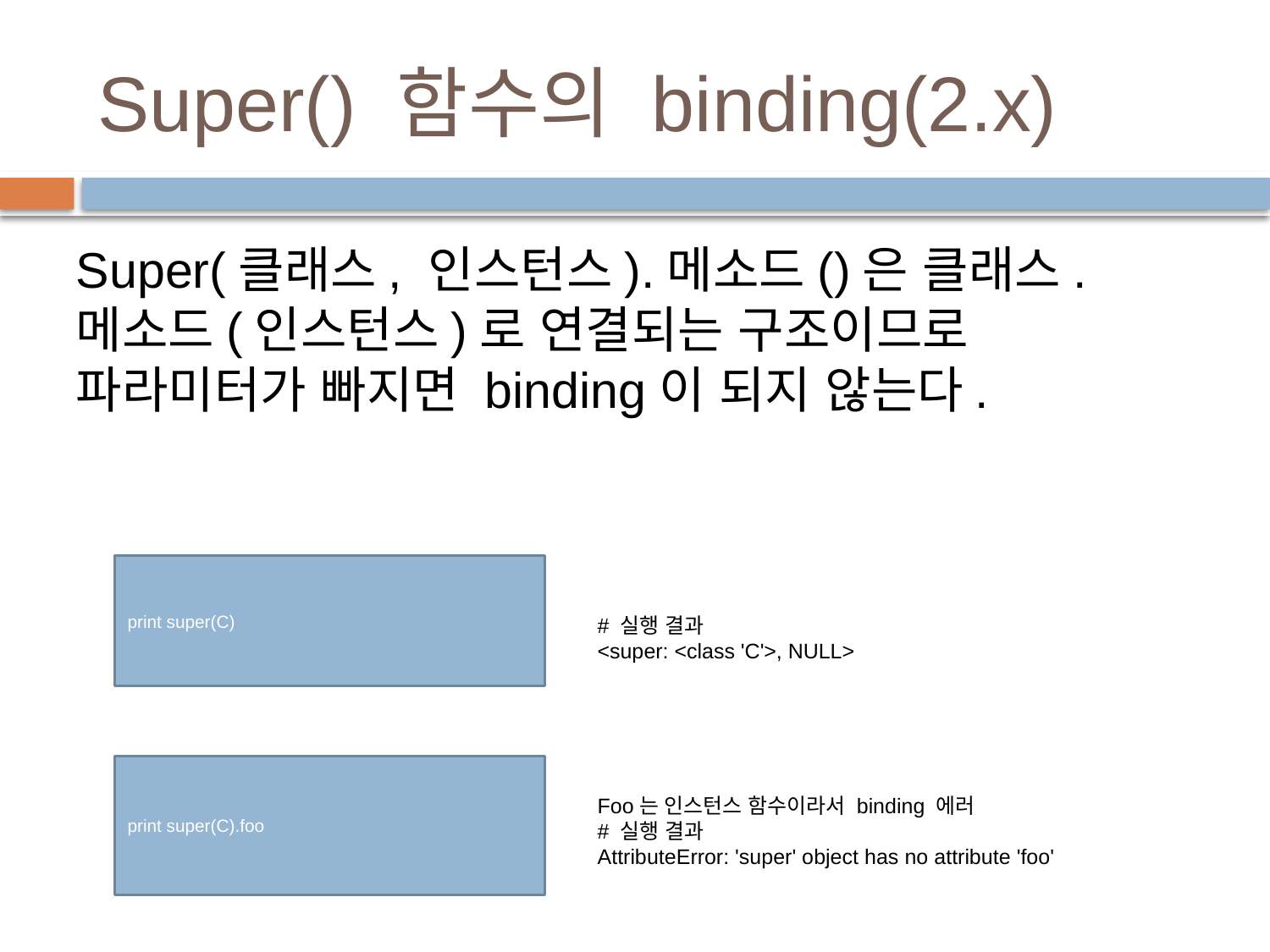

# Super() 함수의 binding(2.x)
Super(클래스, 인스턴스).메소드()은 클래스.메소드(인스턴스)로 연결되는 구조이므로 파라미터가 빠지면 binding이 되지 않는다.
print super(C)
# 실행 결과
<super: <class 'C'>, NULL>
print super(C).foo
Foo는 인스턴스 함수이라서 binding 에러
# 실행 결과
AttributeError: 'super' object has no attribute 'foo'